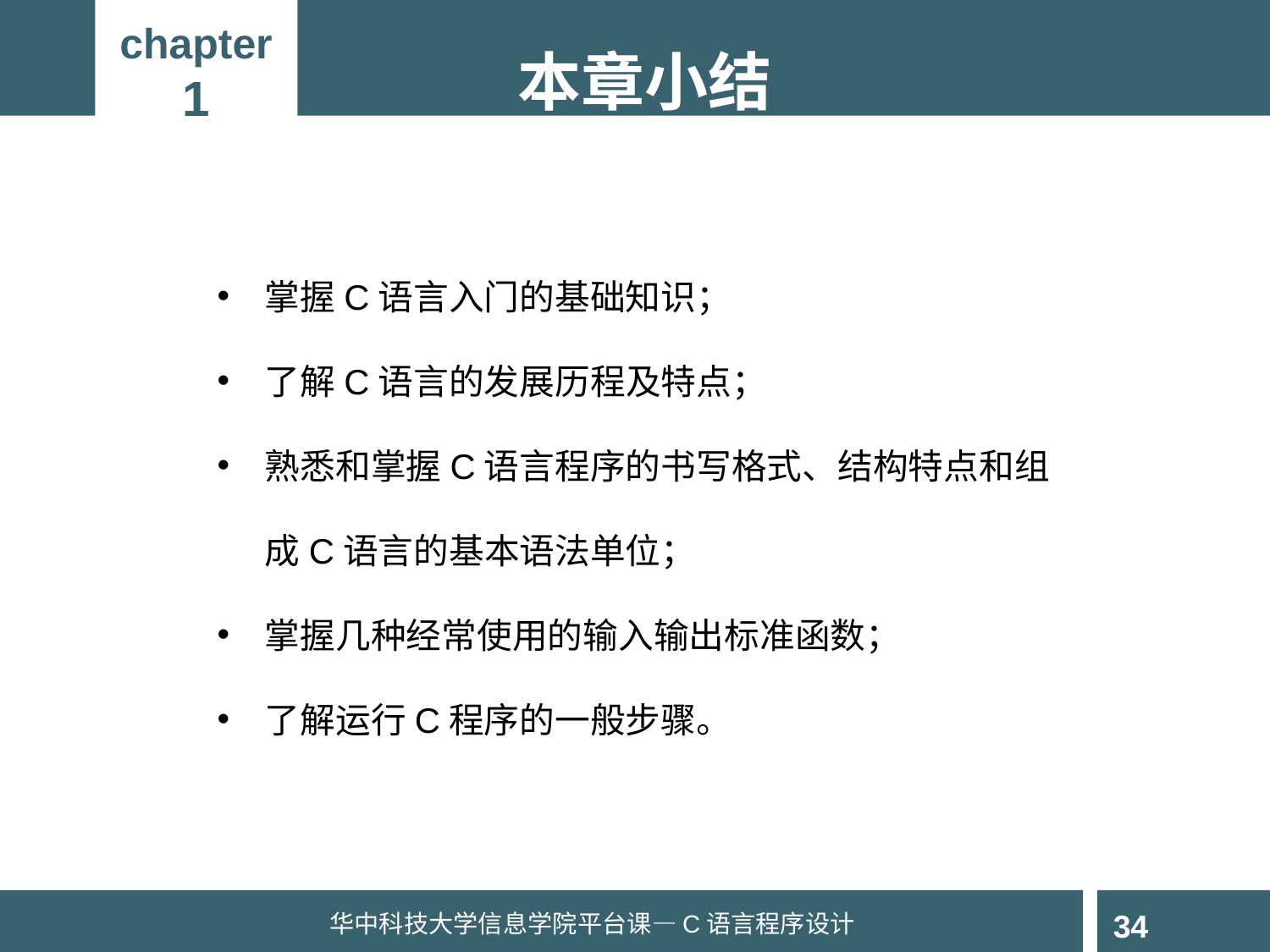

chapter
1
本章小结
掌握C语言入门的基础知识；
了解C语言的发展历程及特点；
熟悉和掌握C语言程序的书写格式、结构特点和组成C语言的基本语法单位；
掌握几种经常使用的输入输出标准函数；
了解运行C程序的一般步骤。